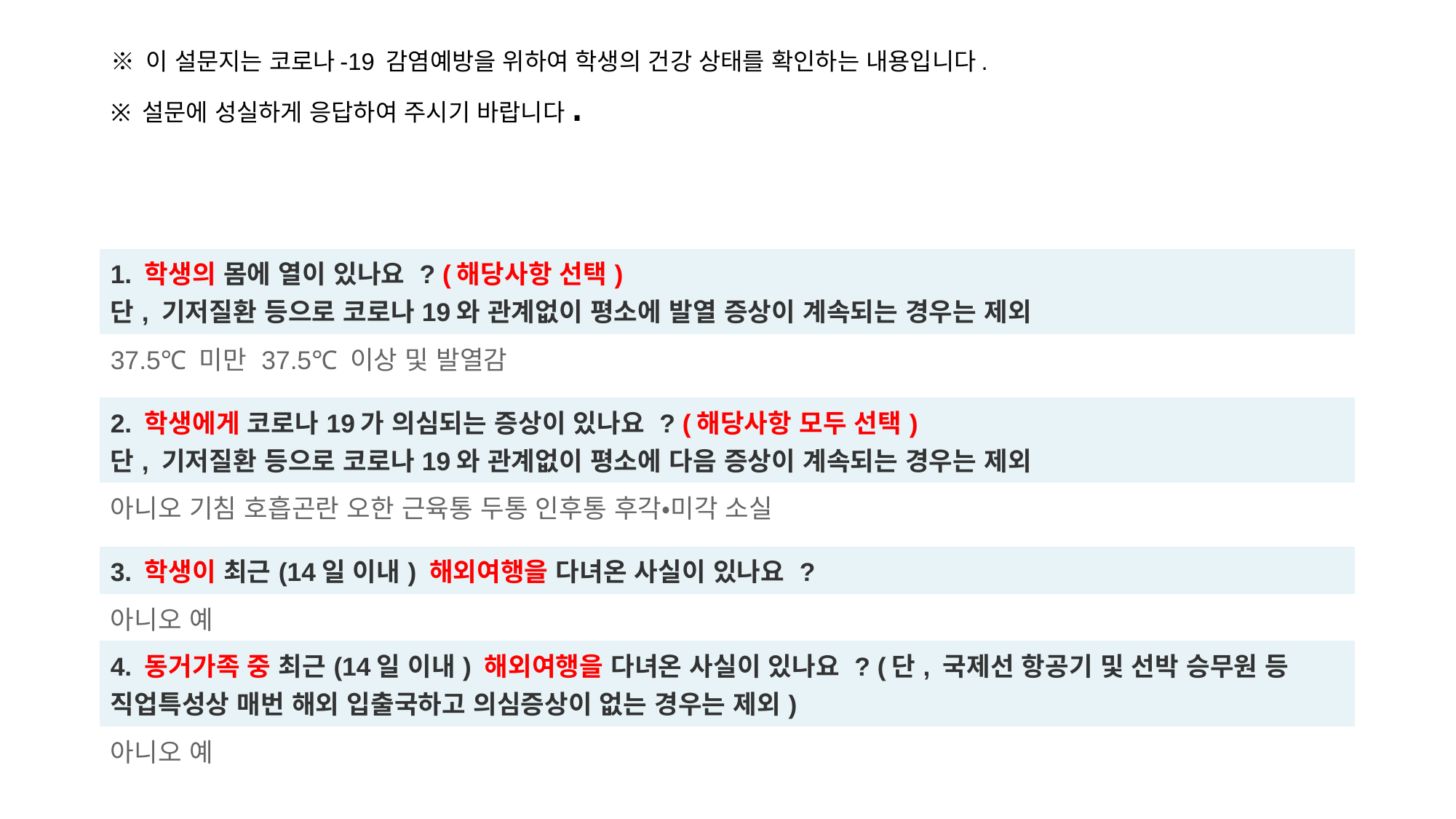

# ※ 이 설문지는 코로나-19 감염예방을 위하여 학생의 건강 상태를 확인하는 내용입니다. ※ 설문에 성실하게 응답하여 주시기 바랍니다.
| 1. 학생의 몸에 열이 있나요 ? (해당사항 선택) 단, 기저질환 등으로 코로나19와 관계없이 평소에 발열 증상이 계속되는 경우는 제외 |
| --- |
| 37.5℃ 미만 37.5℃ 이상 및 발열감 |
| 2. 학생에게 코로나19가 의심되는 증상이 있나요 ? (해당사항 모두 선택) 단, 기저질환 등으로 코로나19와 관계없이 평소에 다음 증상이 계속되는 경우는 제외 |
| --- |
| 아니오 기침 호흡곤란 오한 근육통 두통 인후통 후각‧미각 소실 |
| 3. 학생이 최근(14일 이내) 해외여행을 다녀온 사실이 있나요 ? |
| --- |
| 아니오 예 |
| 4. 동거가족 중 최근(14일 이내) 해외여행을 다녀온 사실이 있나요 ? (단, 국제선 항공기 및 선박 승무원 등 직업특성상 매번 해외 입출국하고 의심증상이 없는 경우는 제외) |
| --- |
| 아니오 예 |